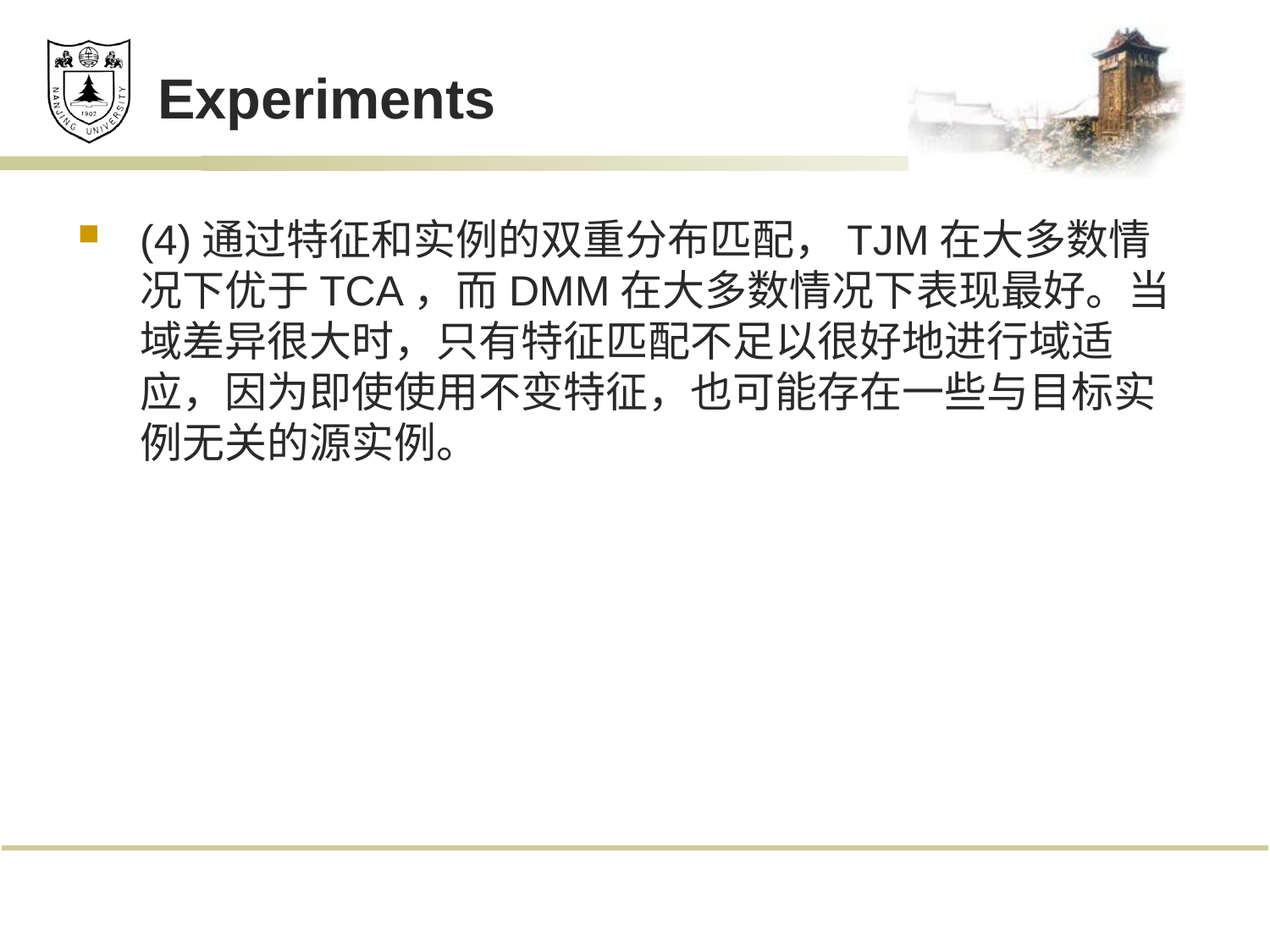

# Experiments
(4)通过特征和实例的双重分布匹配，TJM在大多数情况下优于TCA，而DMM在大多数情况下表现最好。当域差异很大时，只有特征匹配不足以很好地进行域适应，因为即使使用不变特征，也可能存在一些与目标实例无关的源实例。